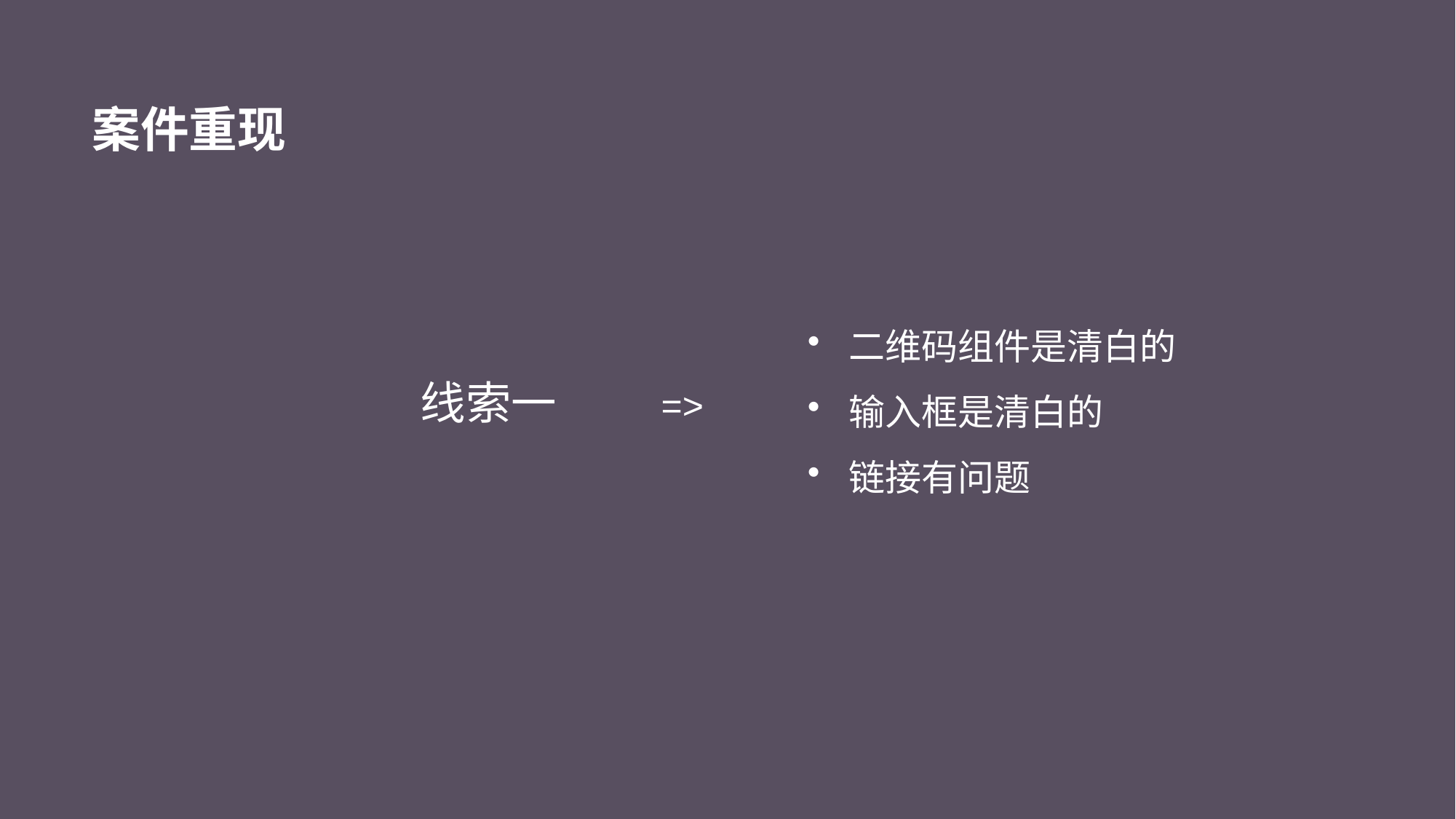

# 案件重现
二维码组件是清白的
输入框是清白的
链接有问题
线索一
=>